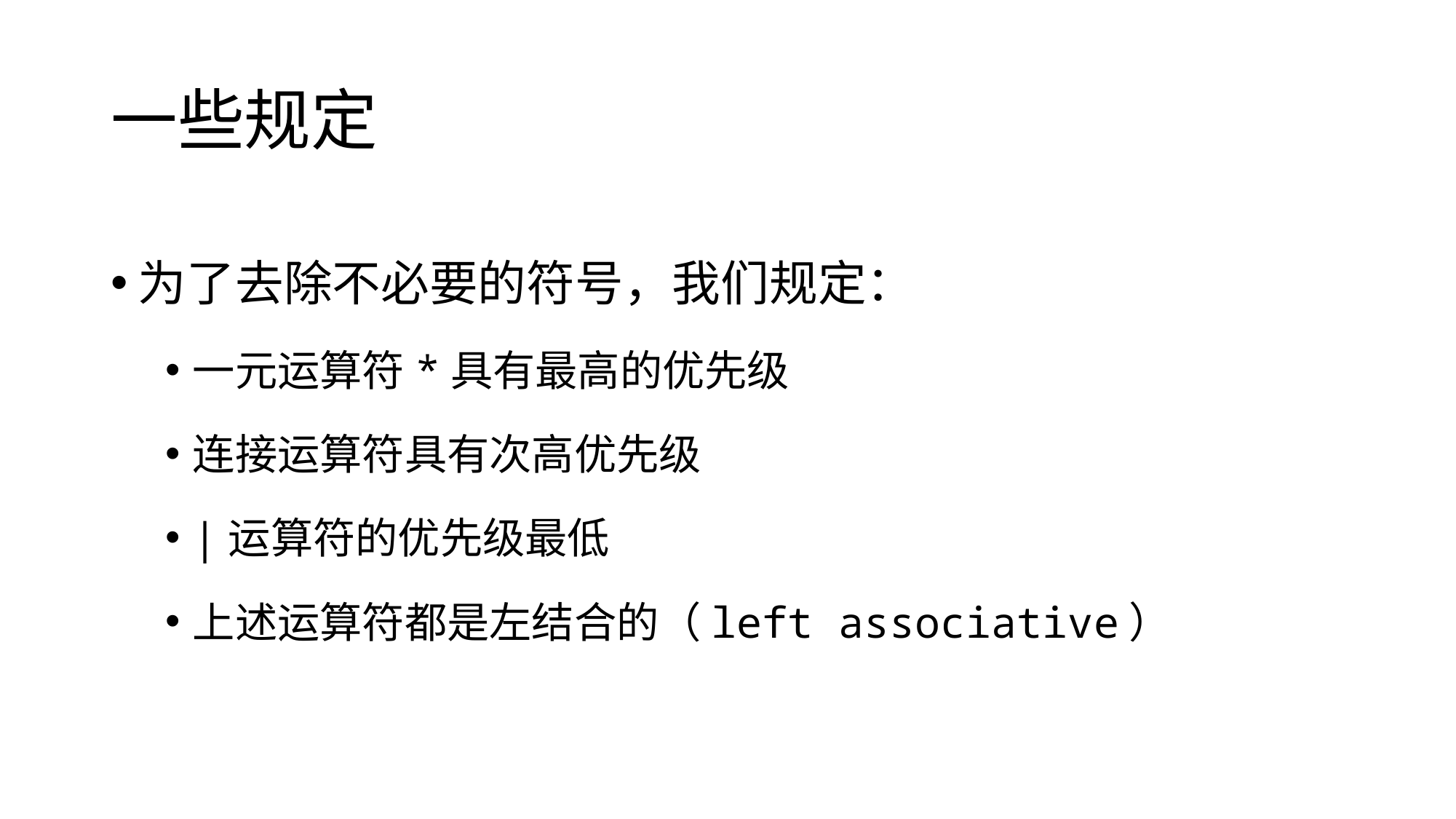

# 一些规定
为了去除不必要的符号，我们规定：
一元运算符*具有最高的优先级
连接运算符具有次高优先级
|运算符的优先级最低
上述运算符都是左结合的（left associative）